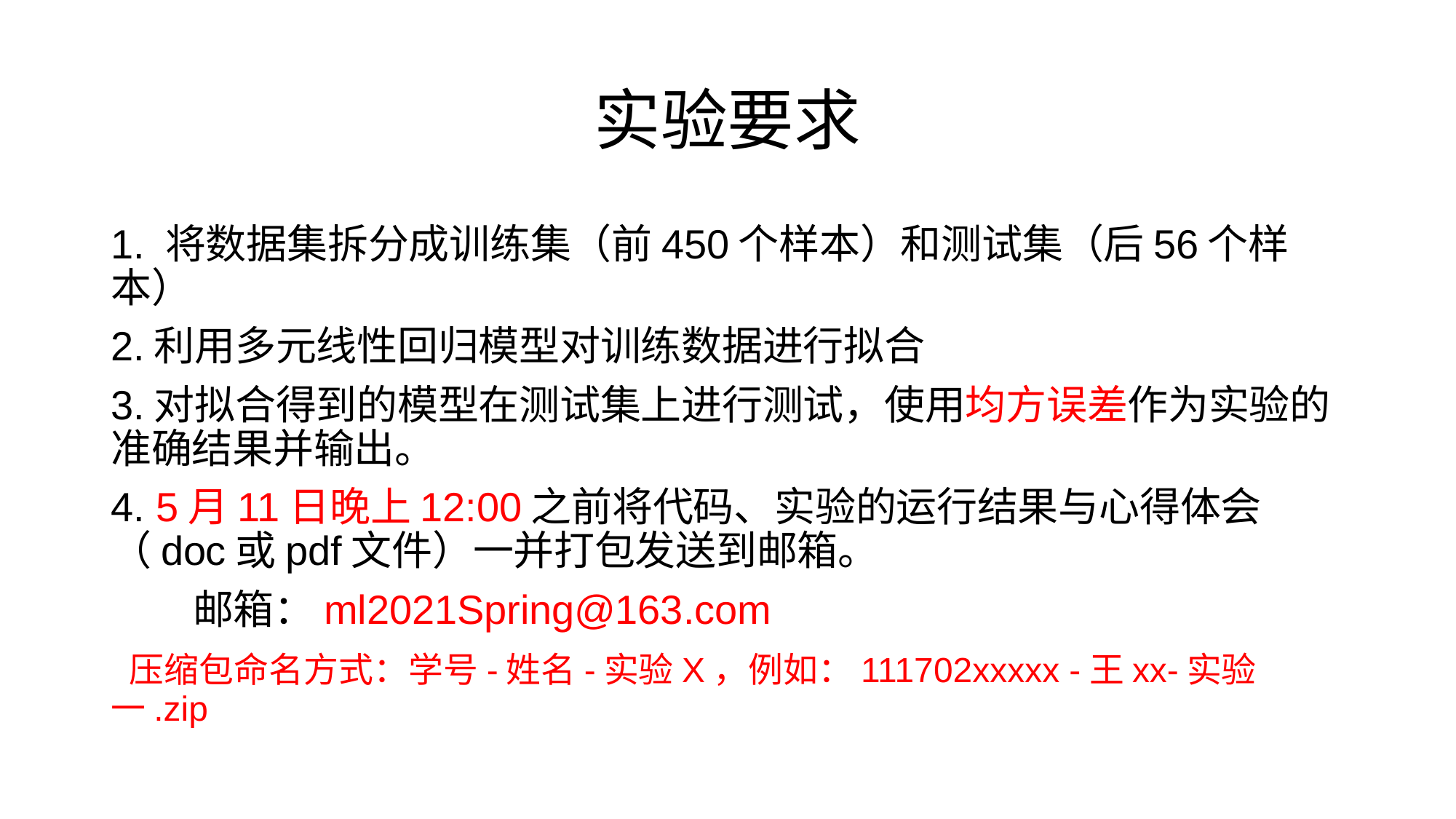

# 实验要求
1. 将数据集拆分成训练集（前450个样本）和测试集（后56个样本）
2.利用多元线性回归模型对训练数据进行拟合
3.对拟合得到的模型在测试集上进行测试，使用均方误差作为实验的准确结果并输出。
4. 5月11日晚上12:00之前将代码、实验的运行结果与心得体会（doc或pdf文件）一并打包发送到邮箱。
        邮箱：ml2021Spring@163.com
 压缩包命名方式：学号-姓名-实验X，例如：111702xxxxx -王xx-实验一.zip